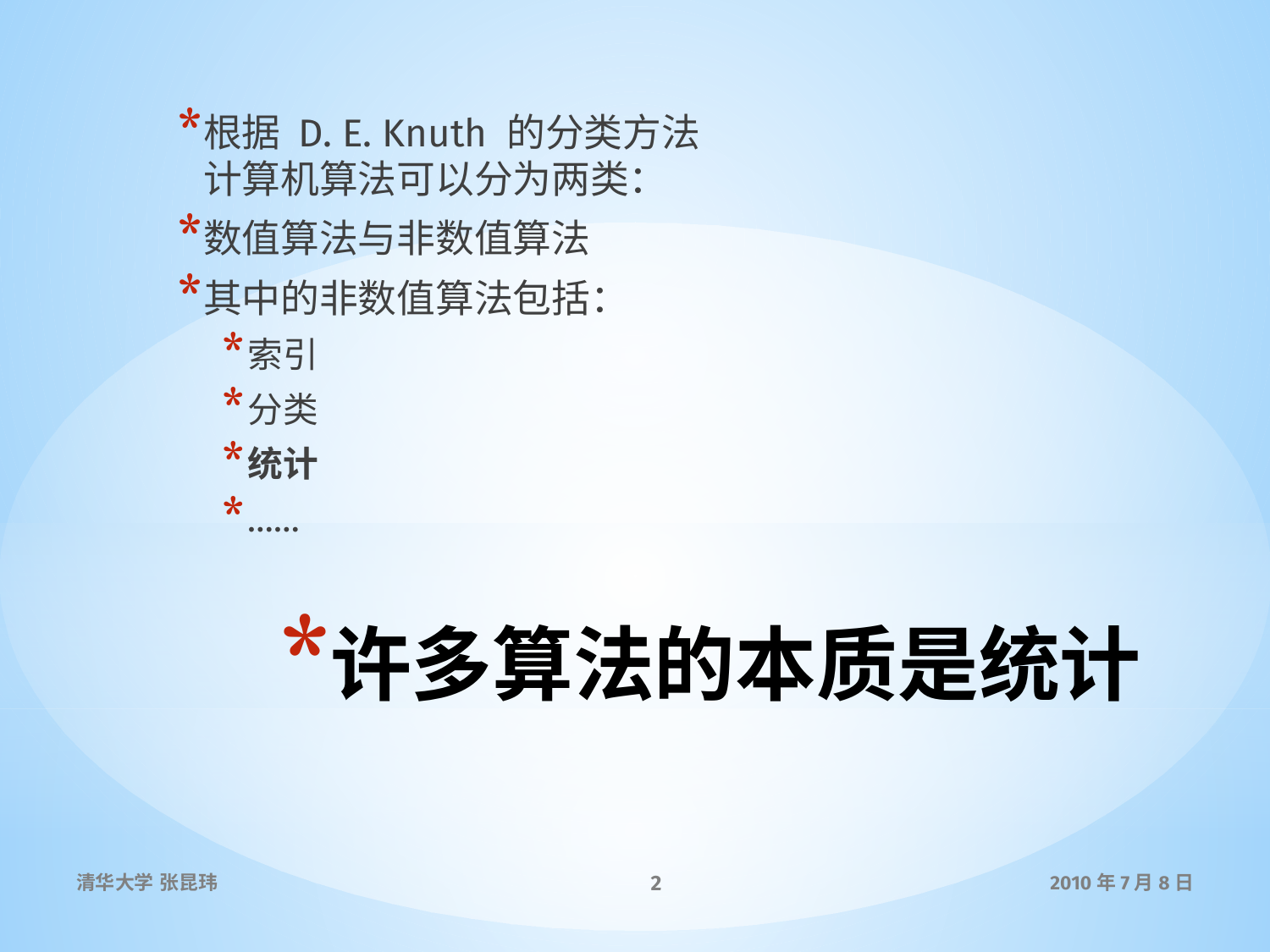

根据 D. E. Knuth 的分类方法
计算机算法可以分为两类：
数值算法与非数值算法
其中的非数值算法包括：
索引
分类
统计
……
# 许多算法的本质是统计
清华大学 张昆玮
2
2010年7月8日